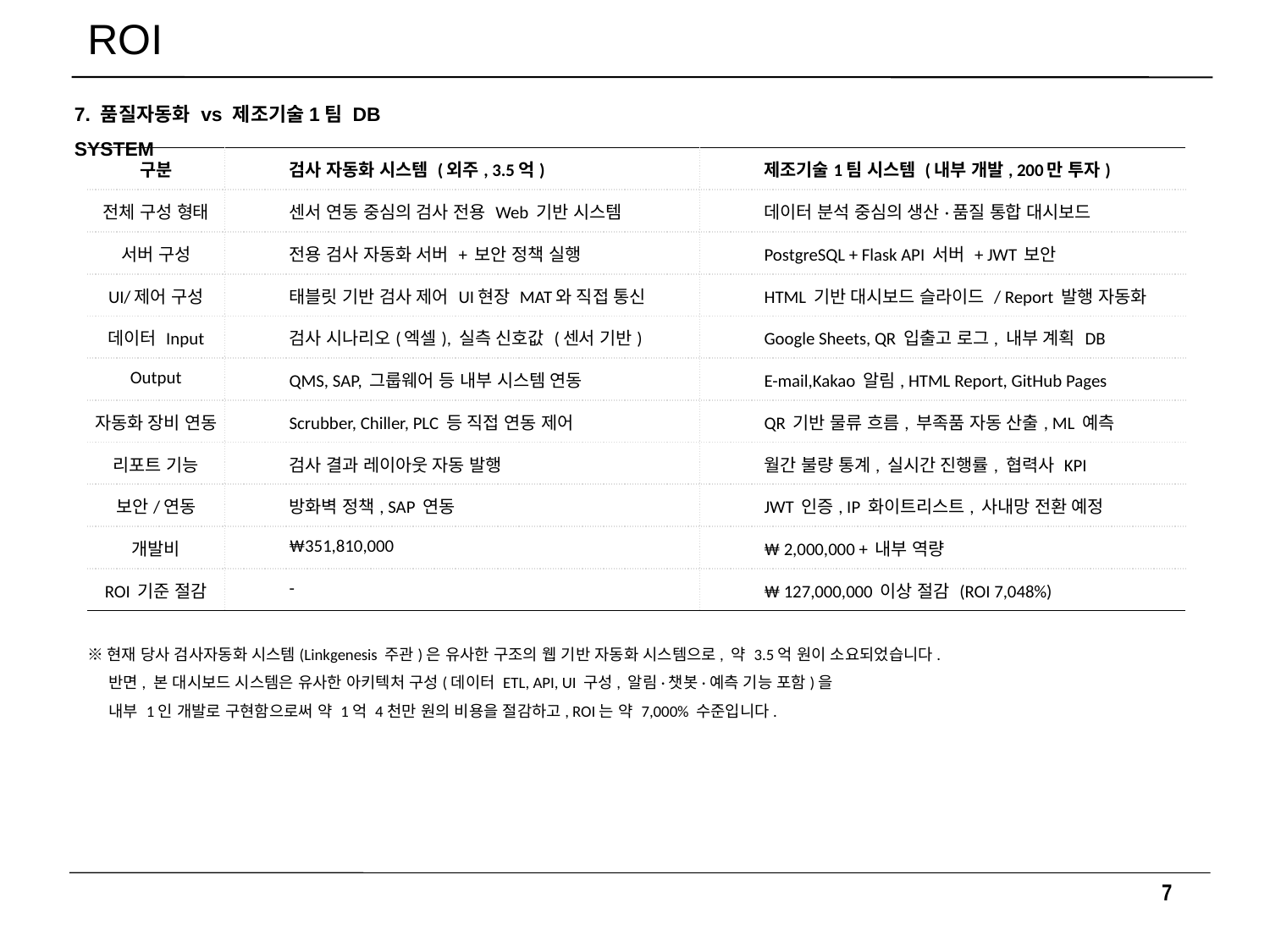

# ROI
7. 품질자동화 vs 제조기술1팀 DB SYSTEM
| 구분 | 검사 자동화 시스템 (외주, 3.5억) | 제조기술1팀 시스템 (내부 개발, 200만 투자) |
| --- | --- | --- |
| 전체 구성 형태 | 센서 연동 중심의 검사 전용 Web 기반 시스템 | 데이터 분석 중심의 생산·품질 통합 대시보드 |
| 서버 구성 | 전용 검사 자동화 서버 + 보안 정책 실행 | PostgreSQL + Flask API 서버 + JWT 보안 |
| UI/제어 구성 | 태블릿 기반 검사 제어 UI현장 MAT와 직접 통신 | HTML 기반 대시보드 슬라이드 / Report 발행 자동화 |
| 데이터 Input | 검사 시나리오(엑셀), 실측 신호값 (센서 기반) | Google Sheets, QR 입출고 로그, 내부 계획 DB |
| Output | QMS, SAP, 그룹웨어 등 내부 시스템 연동 | E-mail,Kakao 알림, HTML Report, GitHub Pages |
| 자동화 장비 연동 | Scrubber, Chiller, PLC 등 직접 연동 제어 | QR 기반 물류 흐름, 부족품 자동 산출, ML 예측 |
| 리포트 기능 | 검사 결과 레이아웃 자동 발행 | 월간 불량 통계, 실시간 진행률, 협력사 KPI |
| 보안/연동 | 방화벽 정책, SAP 연동 | JWT 인증, IP 화이트리스트, 사내망 전환 예정 |
| 개발비 | ₩351,810,000 | ₩ 2,000,000 + 내부 역량 |
| ROI 기준 절감 | - | ₩ 127,000,000 이상 절감 (ROI 7,048%) |
※현재 당사 검사자동화 시스템(Linkgenesis 주관)은 유사한 구조의 웹 기반 자동화 시스템으로, 약 3.5억 원이 소요되었습니다.
    반면, 본 대시보드 시스템은 유사한 아키텍처 구성(데이터 ETL, API, UI 구성, 알림·챗봇·예측 기능 포함)을
    내부 1인 개발로 구현함으로써 약 1억 4천만 원의 비용을 절감하고, ROI는 약 7,000% 수준입니다.